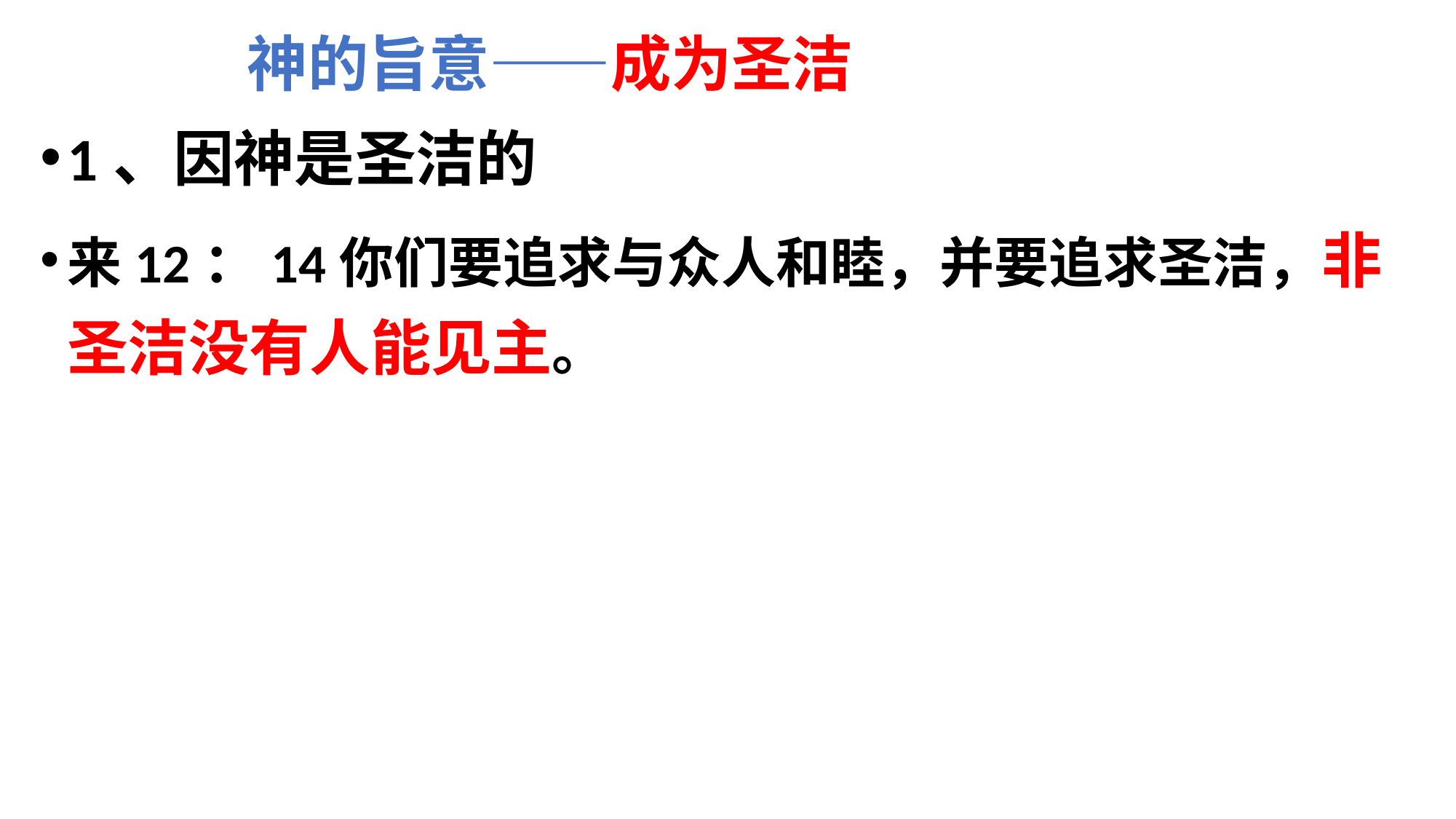

# 神的旨意——成为圣洁
1、因神是圣洁的
来12：14你们要追求与众人和睦，并要追求圣洁，非圣洁没有人能见主。